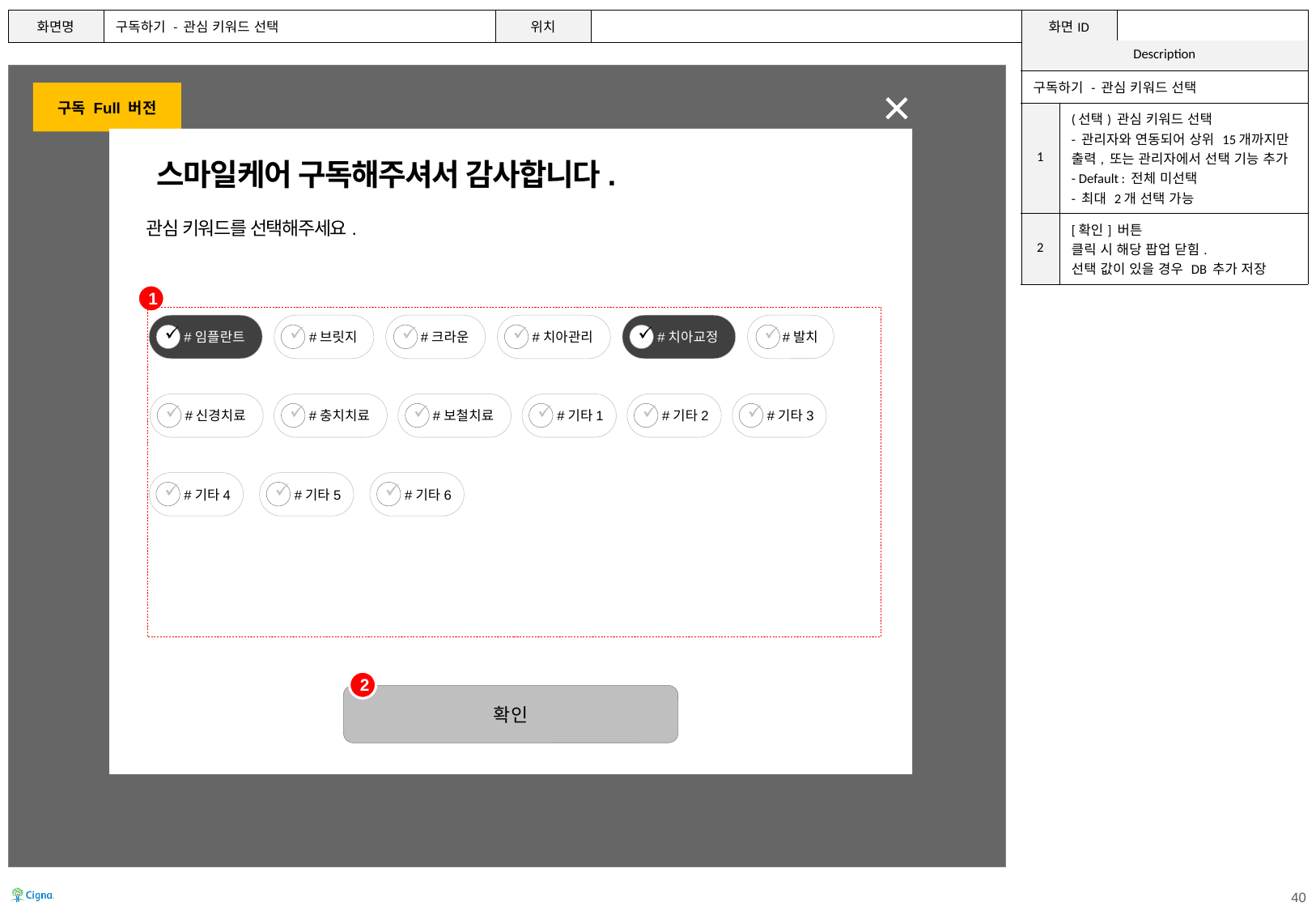

| 화면명 | 구독하기 - 관심 키워드 선택 | 위치 |  | 화면ID |  |
| --- | --- | --- | --- | --- | --- |
| Description |  |
| --- | --- |
| 구독하기 - 관심 키워드 선택 |  |
| 1 | (선택) 관심 키워드 선택 - 관리자와 연동되어 상위 15개까지만 출력, 또는 관리자에서 선택 기능 추가 - Default : 전체 미선택 - 최대 2개 선택 가능 |
| 2 | [확인] 버튼 클릭 시 해당 팝업 닫힘. 선택 값이 있을 경우 DB 추가 저장 |

구독 Full 버전

스마일케어 구독해주셔서 감사합니다.
관심 키워드를 선택해주세요.
1

#임플란트

#치아관리

#브릿지

#치아교정

#발치

#크라운

#신경치료

#기타1

#기타2

#기타3

#충치치료

#보철치료

#기타4

#기타5

#기타6

2
확인